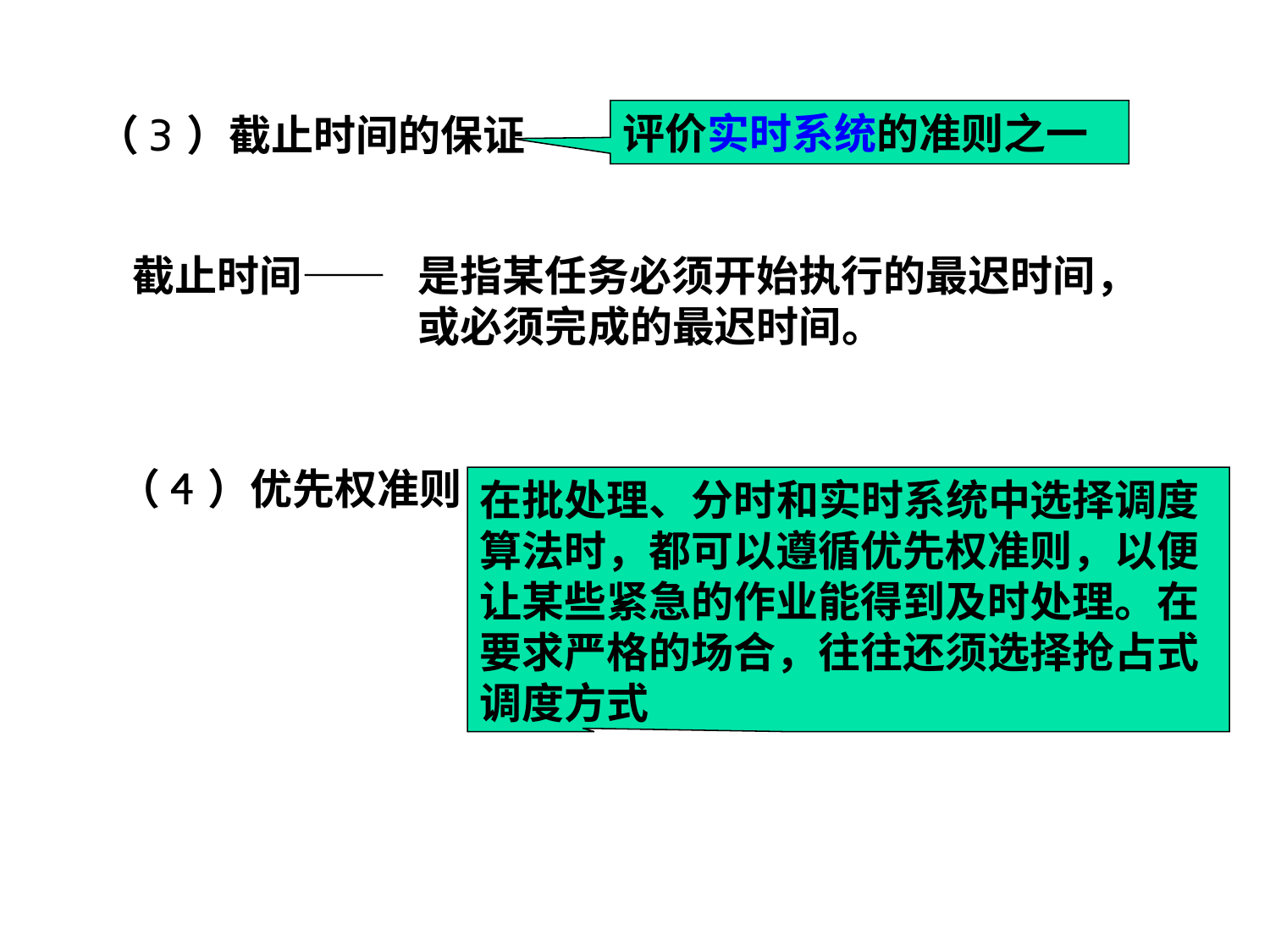

评价实时系统的准则之一
（3）截止时间的保证
截止时间——
是指某任务必须开始执行的最迟时间，或必须完成的最迟时间。
（4）优先权准则
在批处理、分时和实时系统中选择调度算法时，都可以遵循优先权准则，以便让某些紧急的作业能得到及时处理。在要求严格的场合，往往还须选择抢占式调度方式
16